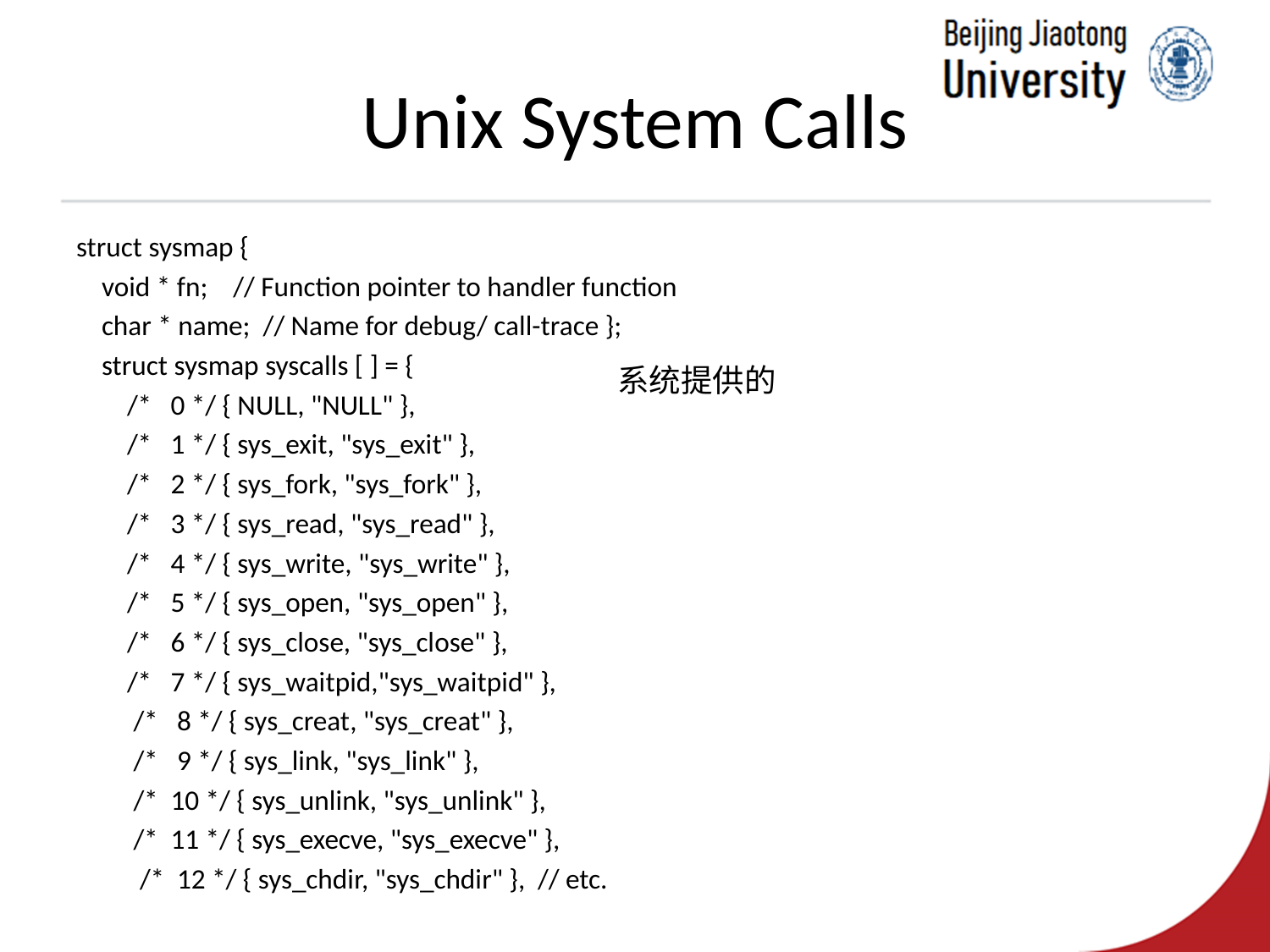

# Unix System Calls
struct sysmap {
    void * fn;    // Function pointer to handler function
    char * name;  // Name for debug/ call-trace };
    struct sysmap syscalls [ ] = {
        /*   0 */ { NULL, "NULL" },
        /*   1 */ { sys_exit, "sys_exit" },
        /*   2 */ { sys_fork, "sys_fork" },
        /*   3 */ { sys_read, "sys_read" },
        /*   4 */ { sys_write, "sys_write" },
        /*   5 */ { sys_open, "sys_open" },
        /*   6 */ { sys_close, "sys_close" },
        /*   7 */ { sys_waitpid,"sys_waitpid" },
         /*   8 */ { sys_creat, "sys_creat" },
         /*   9 */ { sys_link, "sys_link" },
         /*  10 */ { sys_unlink, "sys_unlink" },
         /*  11 */ { sys_execve, "sys_execve" },
          /*  12 */ { sys_chdir, "sys_chdir" },  // etc.
系统提供的